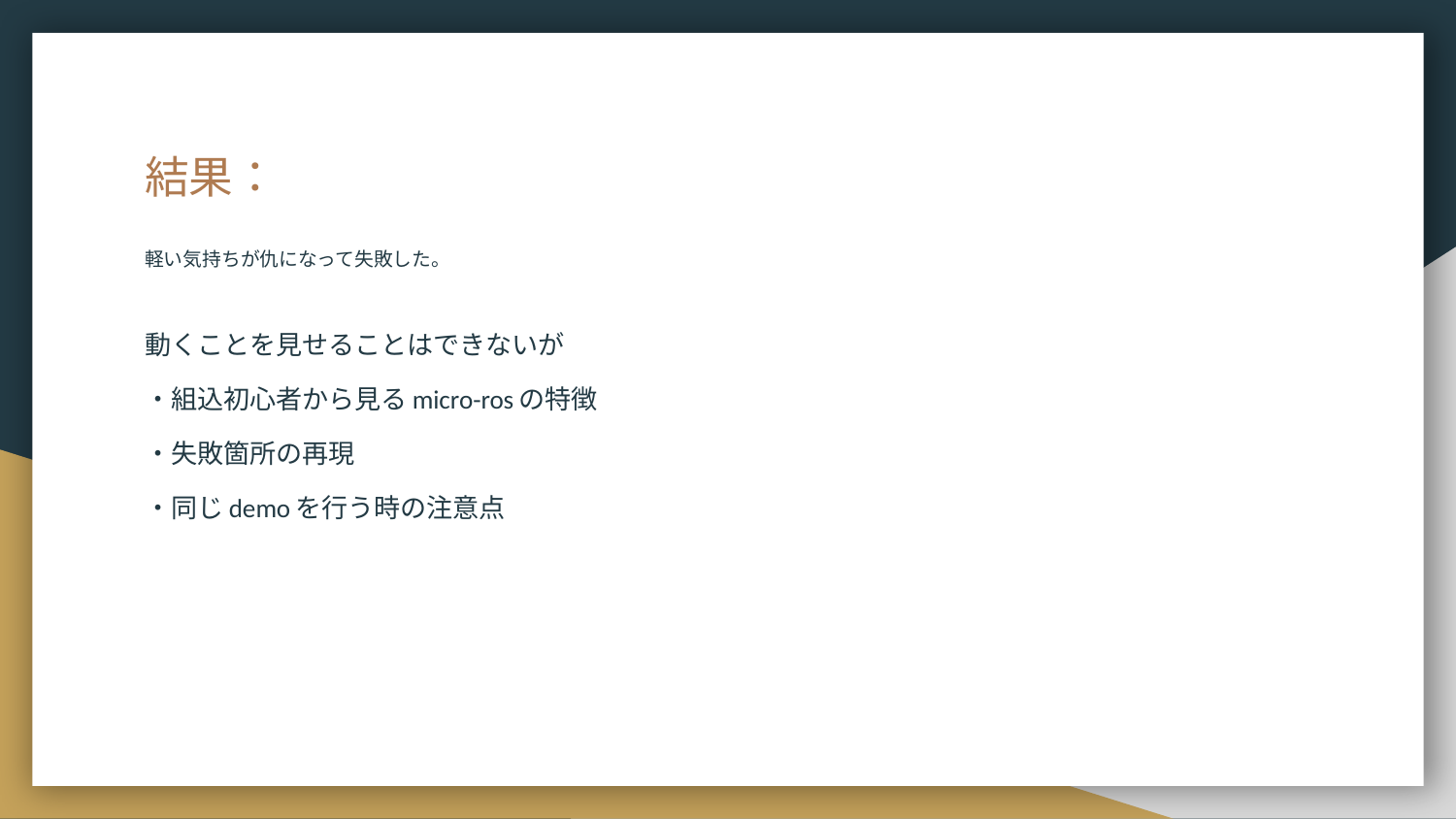

# 結果：

軽い気持ちが仇になって失敗した。
動くことを見せることはできないが
・組込初心者から見るmicro-rosの特徴
・失敗箇所の再現
・同じdemoを行う時の注意点